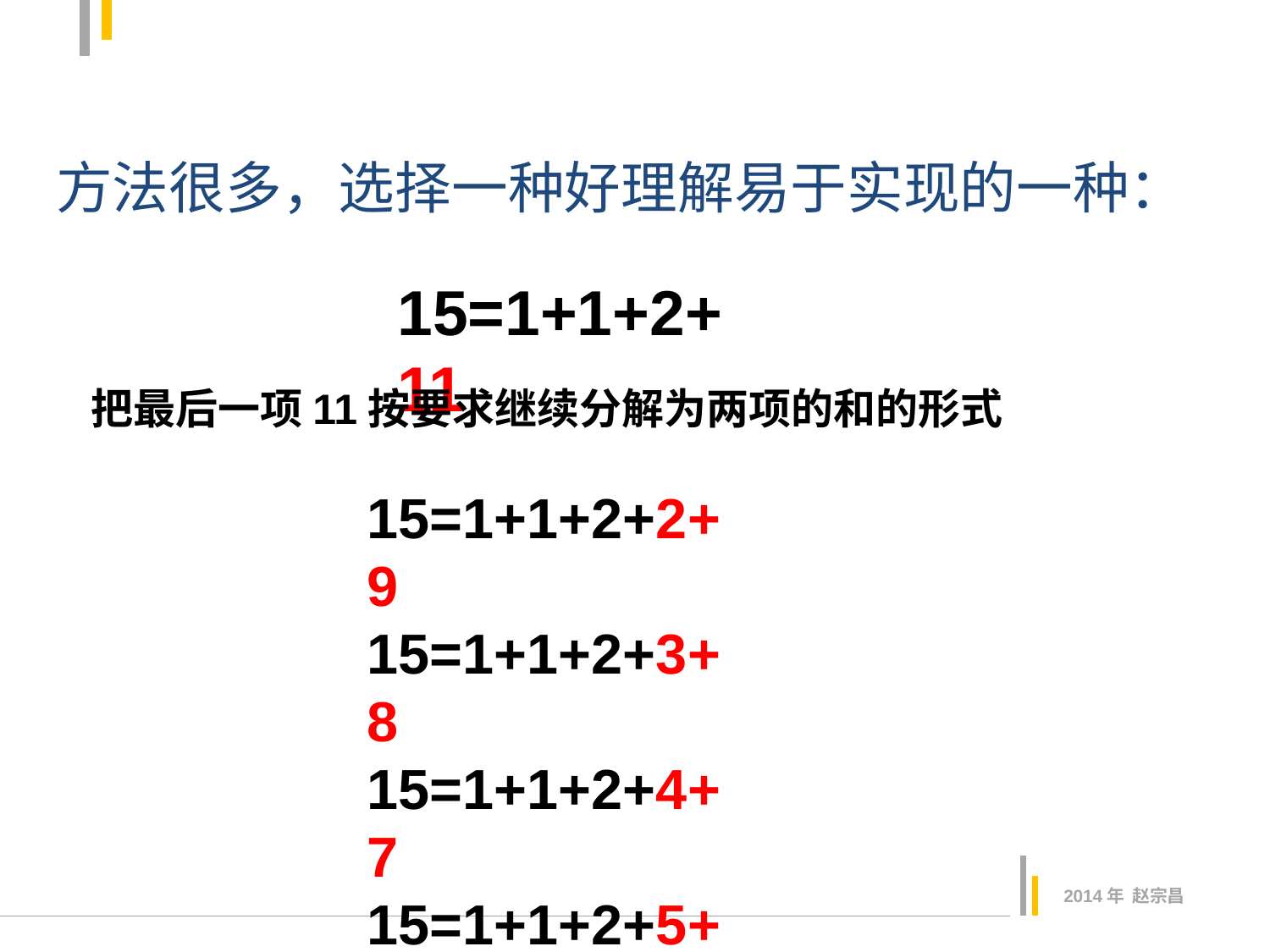

方法很多，选择一种好理解易于实现的一种：
15=1+1+2+11
把最后一项11按要求继续分解为两项的和的形式
15=1+1+2+2+9
15=1+1+2+3+8
15=1+1+2+4+7
15=1+1+2+5+6